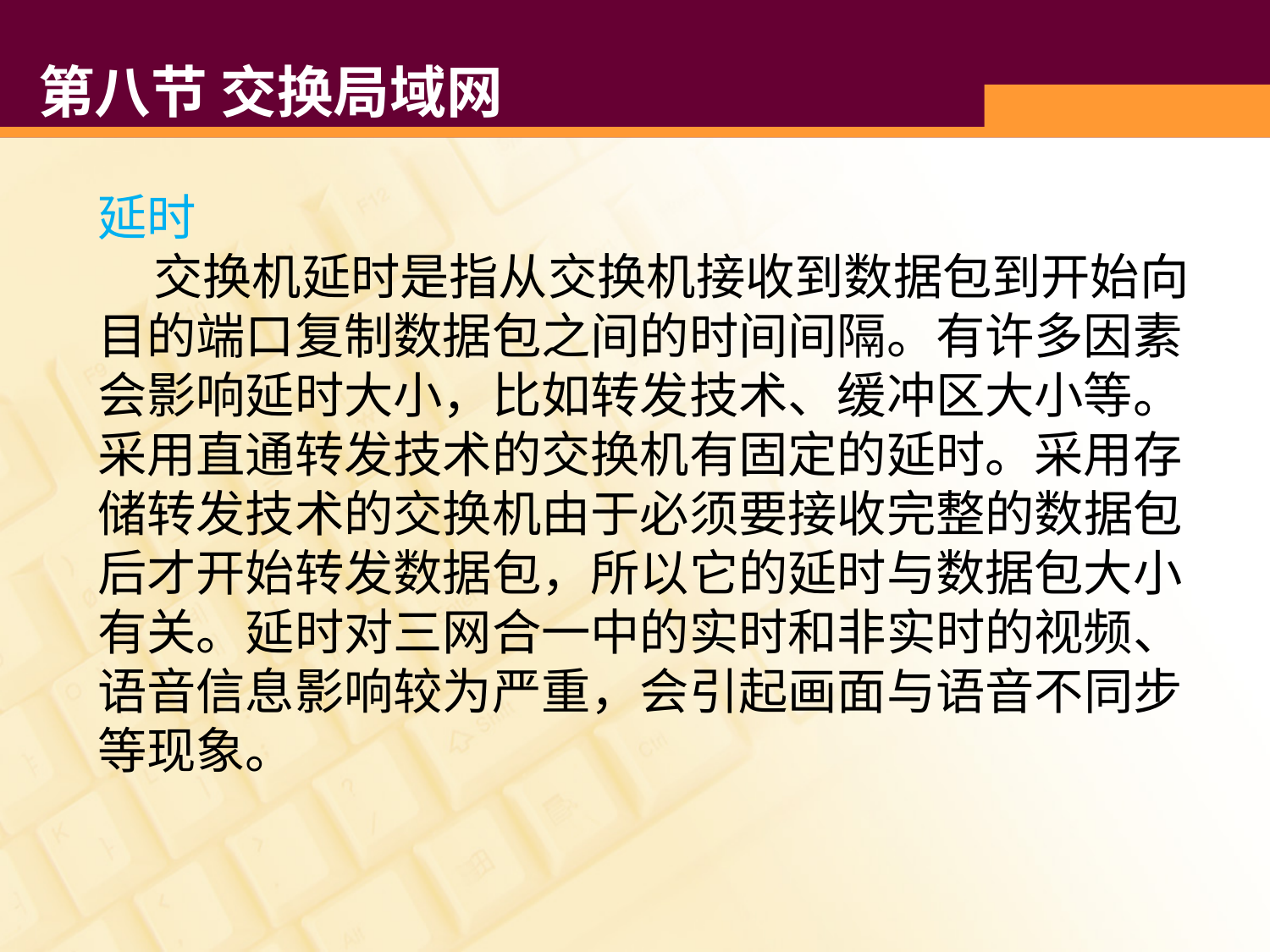

# 第八节 交换局域网
延时
    交换机延时是指从交换机接收到数据包到开始向目的端口复制数据包之间的时间间隔。有许多因素会影响延时大小，比如转发技术、缓冲区大小等。采用直通转发技术的交换机有固定的延时。采用存储转发技术的交换机由于必须要接收完整的数据包后才开始转发数据包，所以它的延时与数据包大小有关。延时对三网合一中的实时和非实时的视频、语音信息影响较为严重，会引起画面与语音不同步等现象。